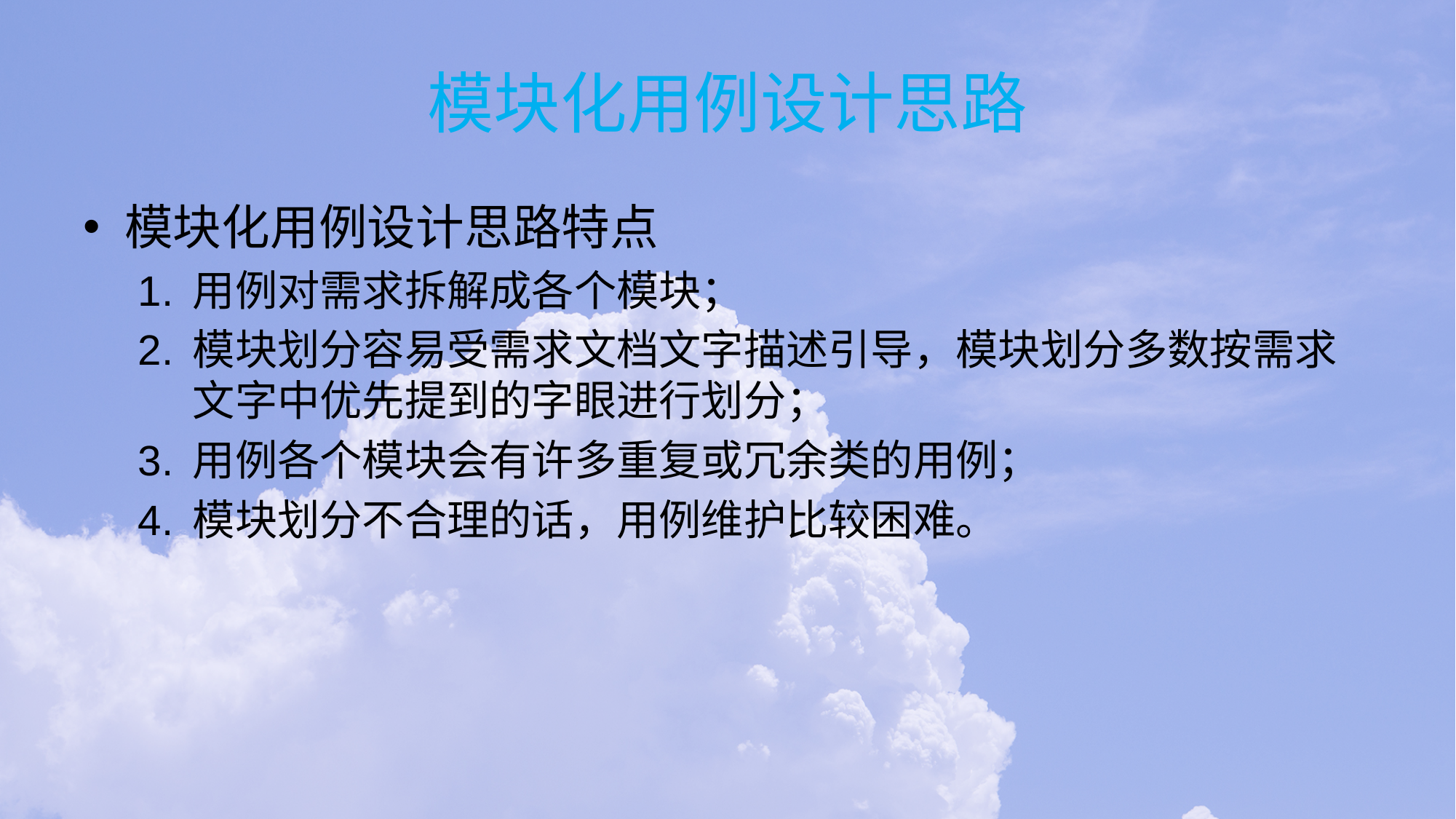

# 模块化用例设计思路
模块化用例设计思路特点
用例对需求拆解成各个模块；
模块划分容易受需求文档文字描述引导，模块划分多数按需求文字中优先提到的字眼进行划分；
用例各个模块会有许多重复或冗余类的用例；
模块划分不合理的话，用例维护比较困难。